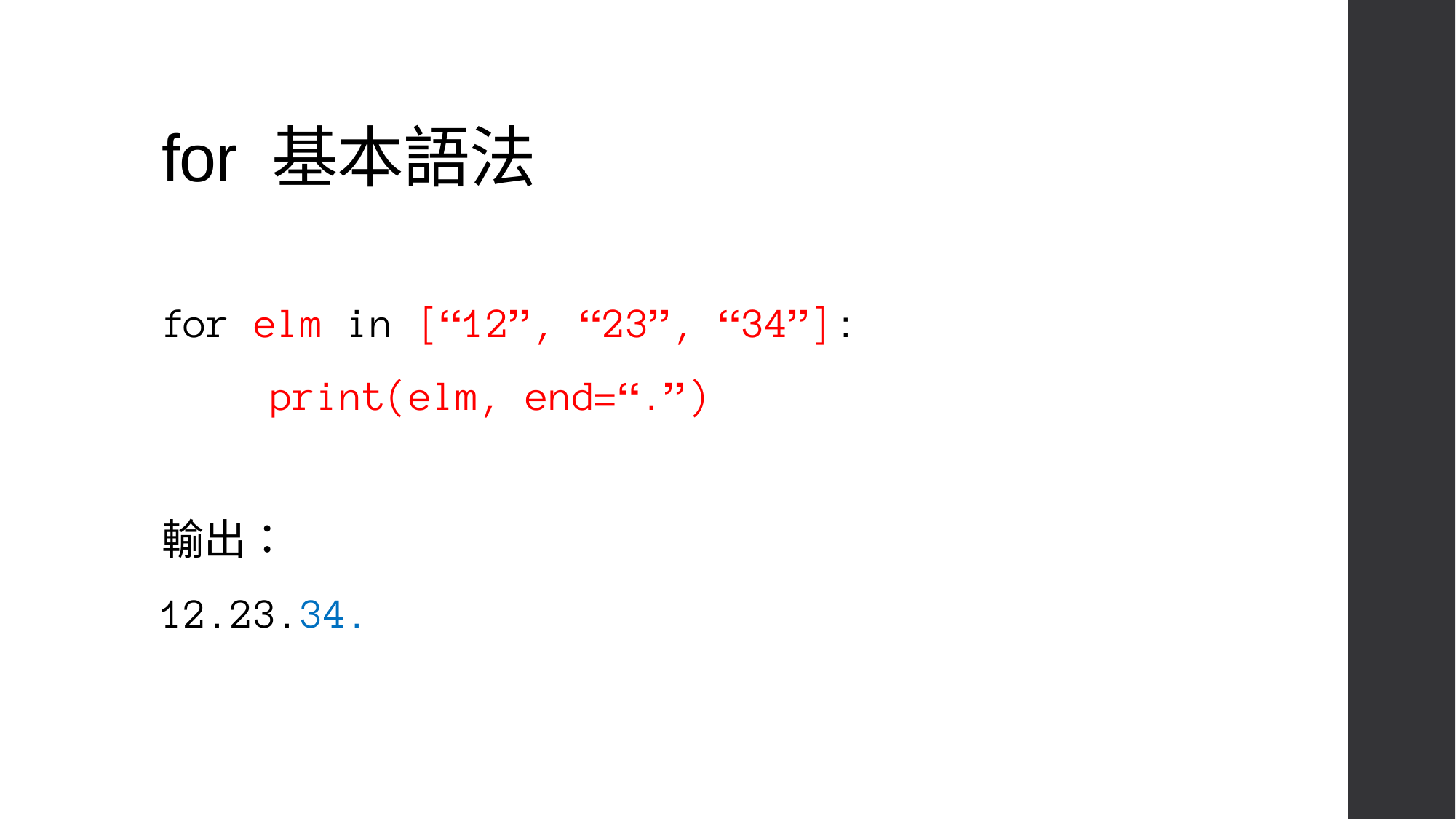

# for 基本語法

for elm in [“12”, “23”, “34”]:
	print(elm, end=“.”)

輸出：
12.23.34.